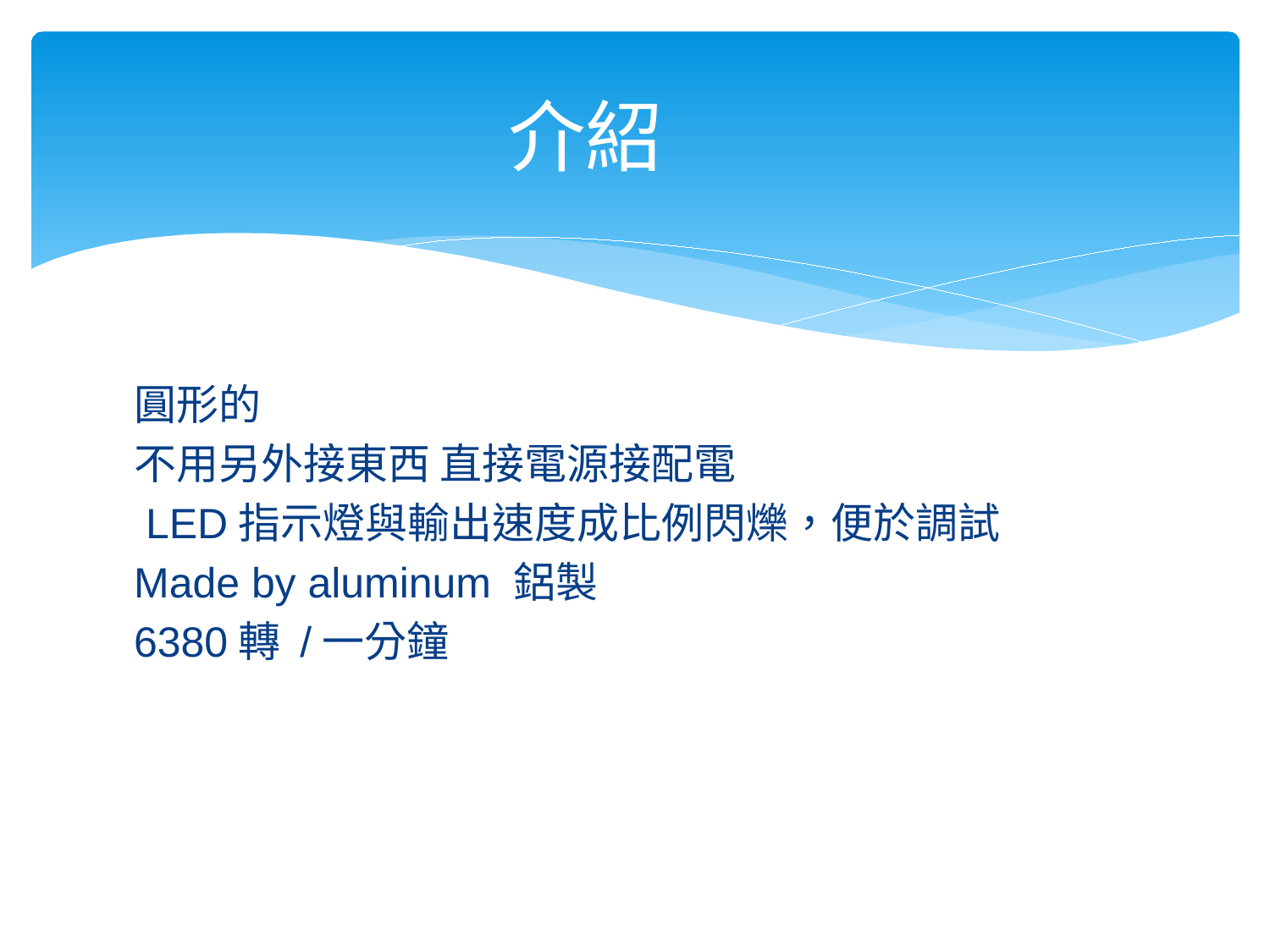

# 介紹
圓形的
不用另外接東西 直接電源接配電
 LED指示燈與輸出速度成比例閃爍，便於調試
Made by aluminum 鋁製
6380轉 /一分鐘